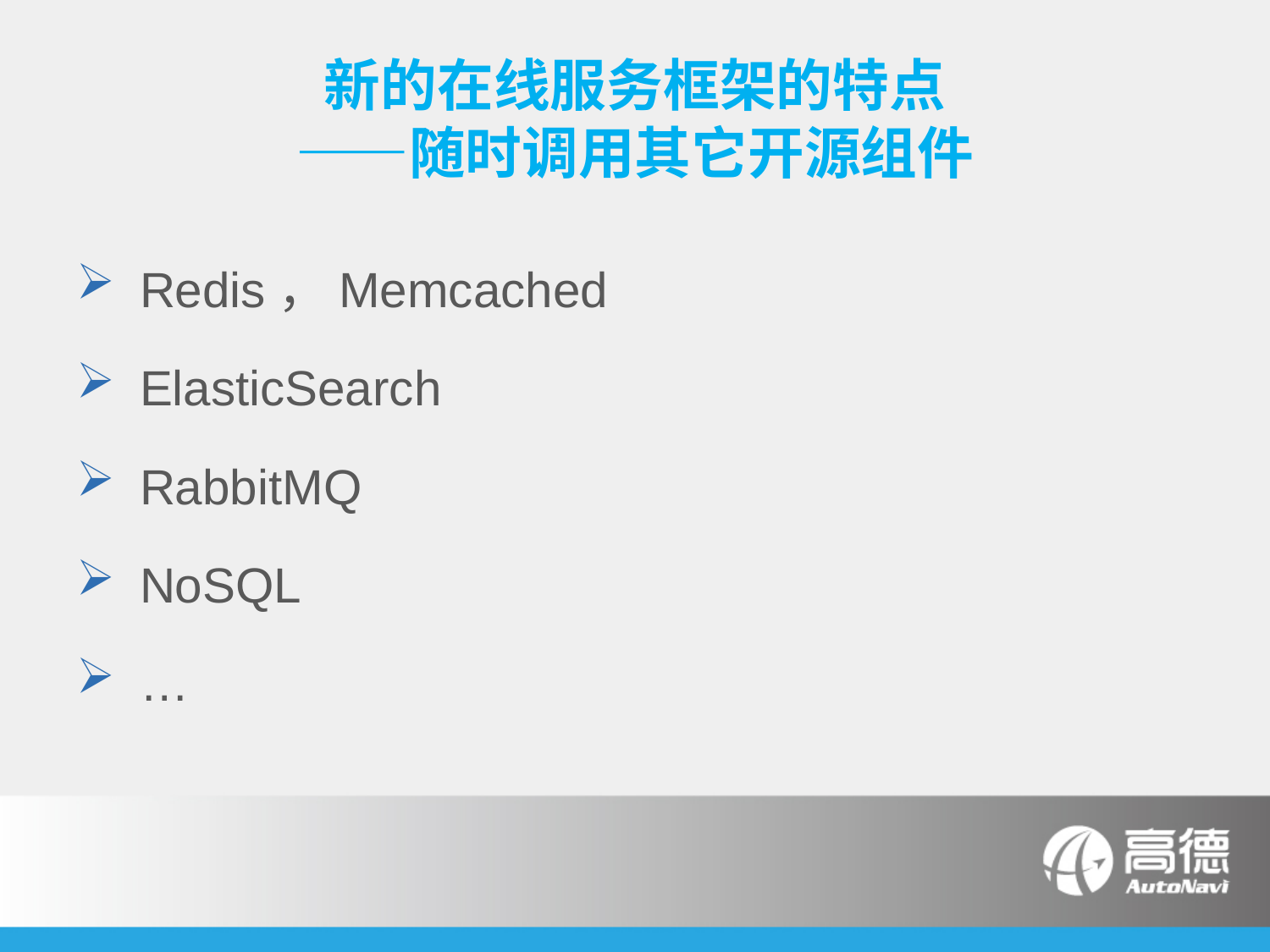

# 新的在线服务框架的特点 ——随时调用其它开源组件
Redis，Memcached
ElasticSearch
RabbitMQ
NoSQL
…